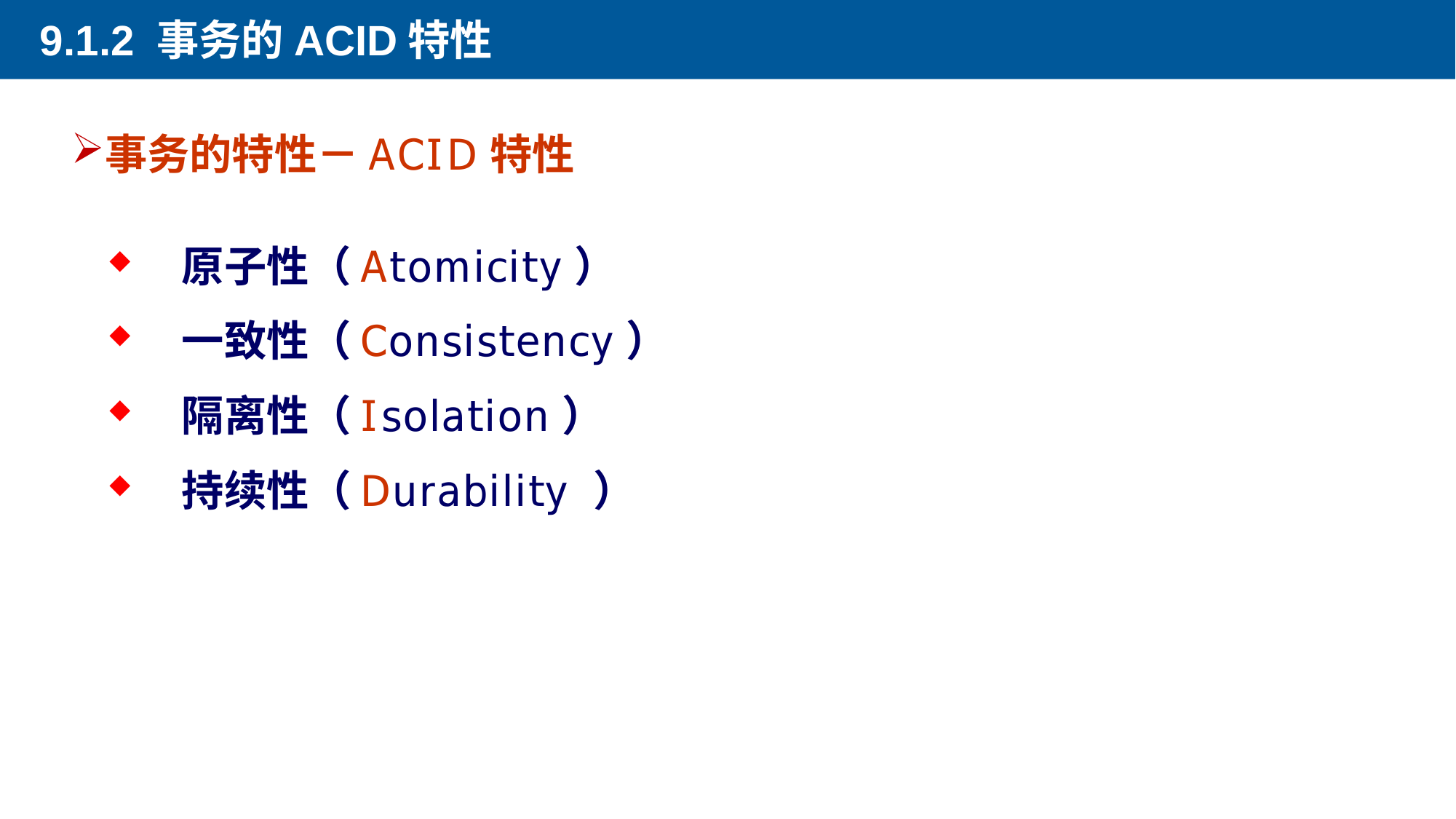

9.1.2 事务的ACID特性
事务的特性－ACID特性
 原子性（Atomicity）
 一致性（Consistency）
 隔离性（Isolation）
 持续性（Durability ）